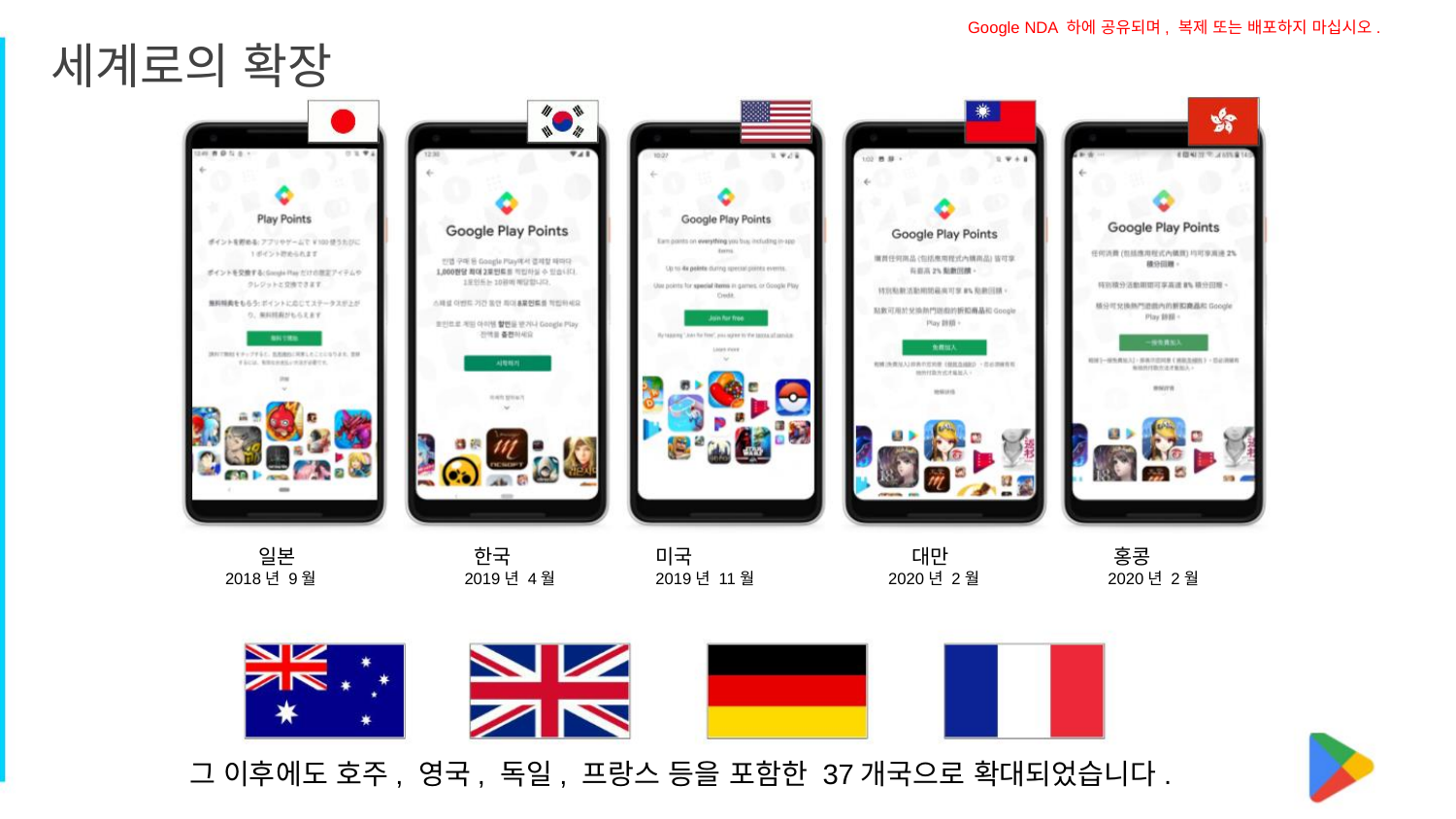

Google NDA 하에 공유되며, 복제 또는 배포하지 마십시오.
세계로의 확장
일본
2018년 9월
한국
2019년 4월
미국
2019년 11월
대만
2020년 2월
홍콩
2020년 2월
그 이후에도 호주, 영국, 독일, 프랑스 등을 포함한 37개국으로 확대되었습니다.